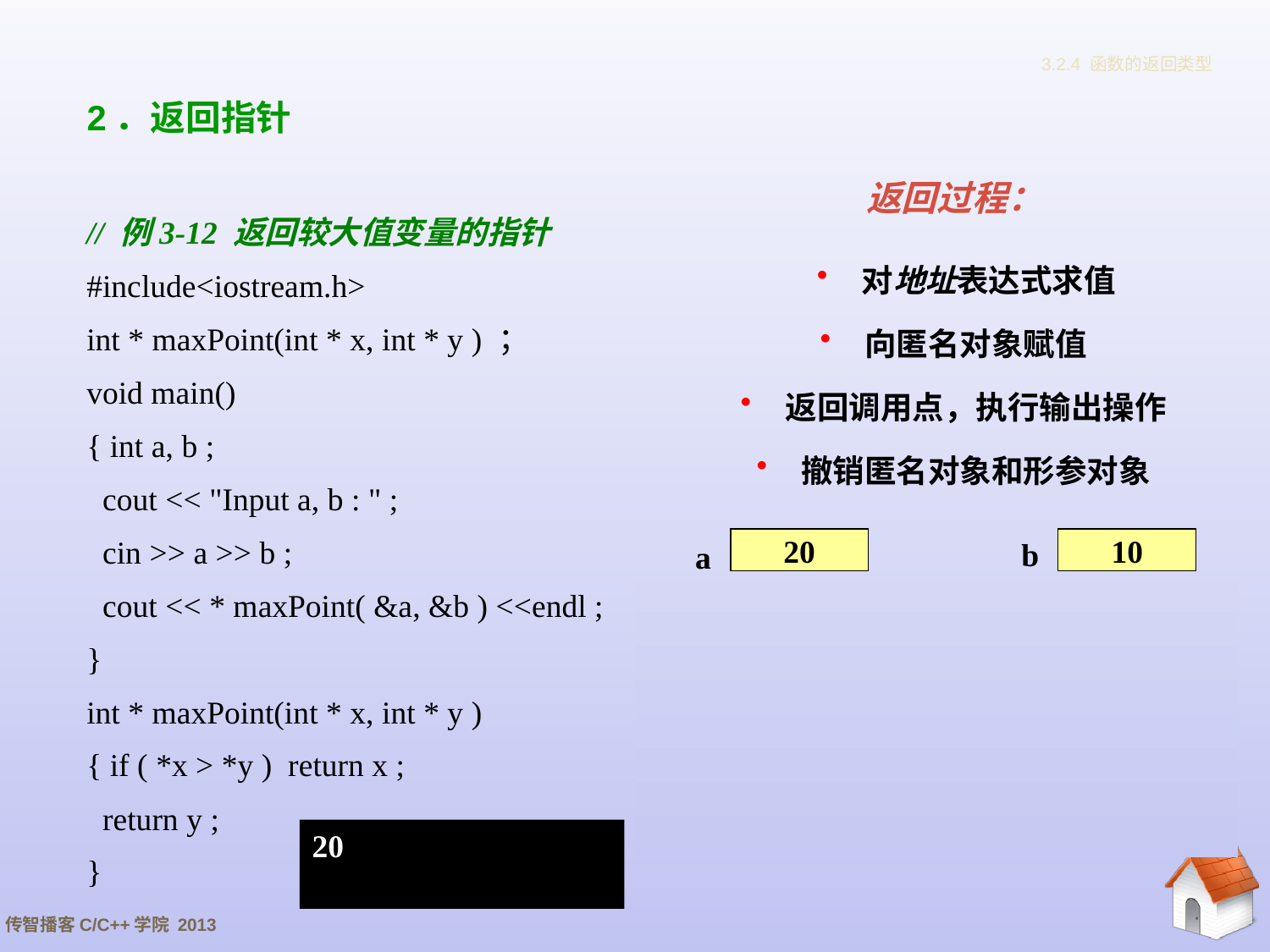

# 3.2.4 函数的返回类型
2．返回指针
返回过程：
// 例3-12 返回较大值变量的指针
#include<iostream.h>
int * maxPoint(int * x, int * y ) ；
void main()
{ int a, b ;
  cout << "Input a, b : " ;
  cin >> a >> b ;
  cout << * maxPoint( &a, &b ) <<endl ;
}
int * maxPoint(int * x, int * y )
{ if ( *x > *y )  return x ;
  return y ;
}
 对地址表达式求值
 向匿名对象赋值
 返回调用点，执行输出操作
 撤销匿名对象和形参对象
20
b
10
a
*x
*Obj
*y

&a
int * Obj

&a
&b
x
y
20